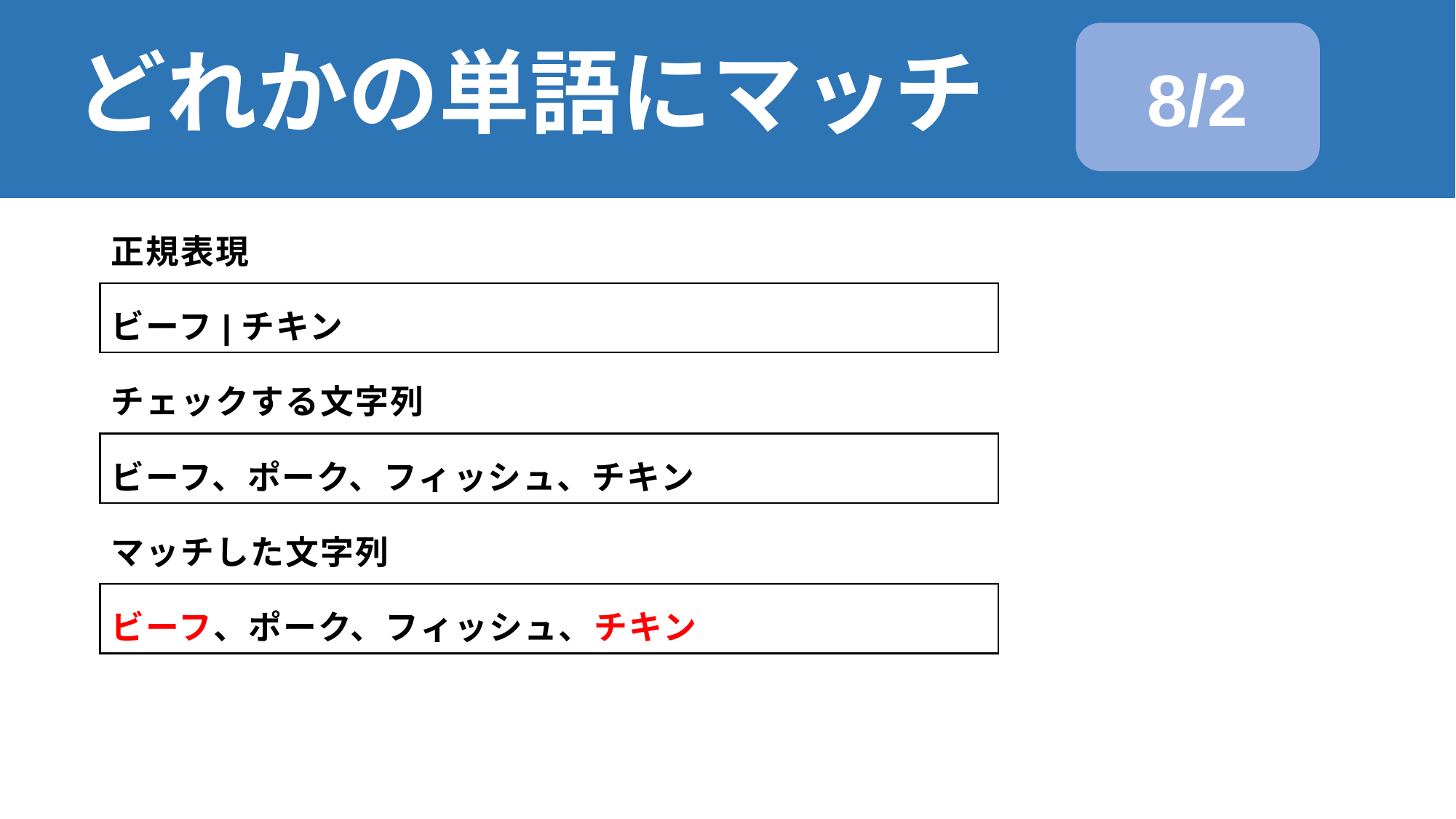

# どれかの単語にマッチ
8/2
正規表現
ビーフ|チキン
チェックする文字列
ビーフ、ポーク、フィッシュ、チキン
マッチした文字列
ビーフ、ポーク、フィッシュ、チキン